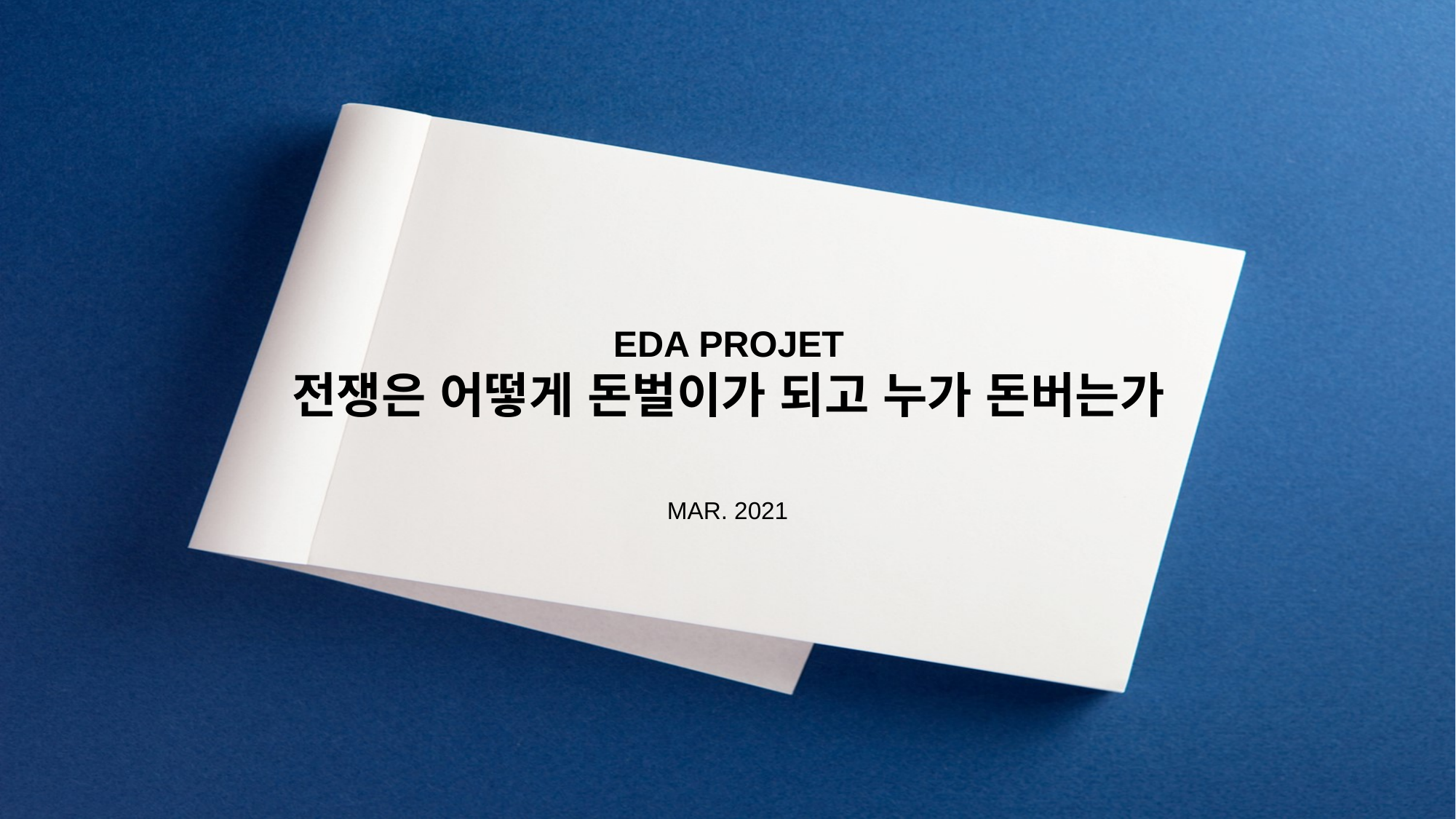

EDA PROJET
전쟁은 어떻게 돈벌이가 되고 누가 돈버는가
MAR. 2021